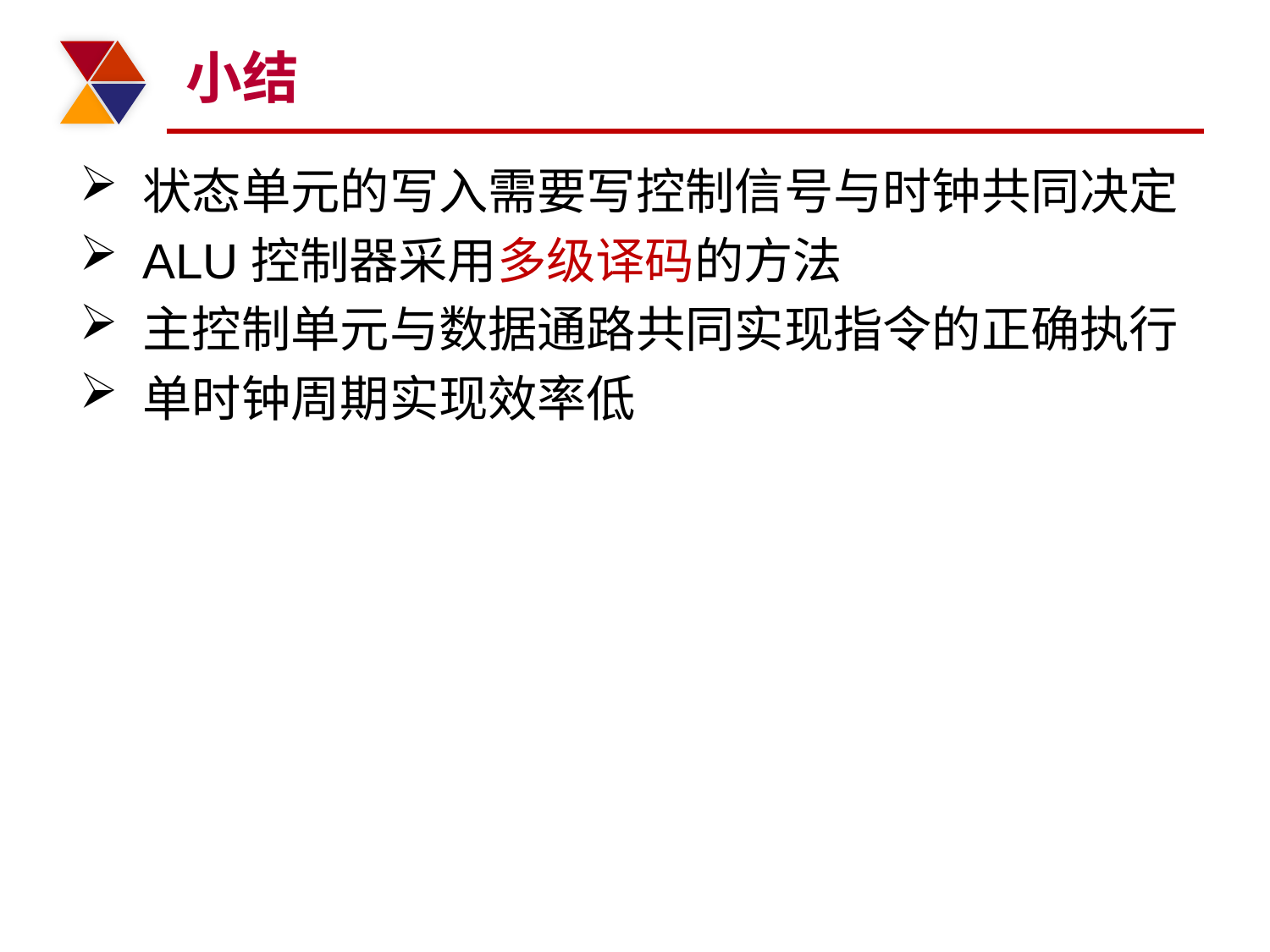

# 小结
状态单元的写入需要写控制信号与时钟共同决定
ALU控制器采用多级译码的方法
主控制单元与数据通路共同实现指令的正确执行
单时钟周期实现效率低